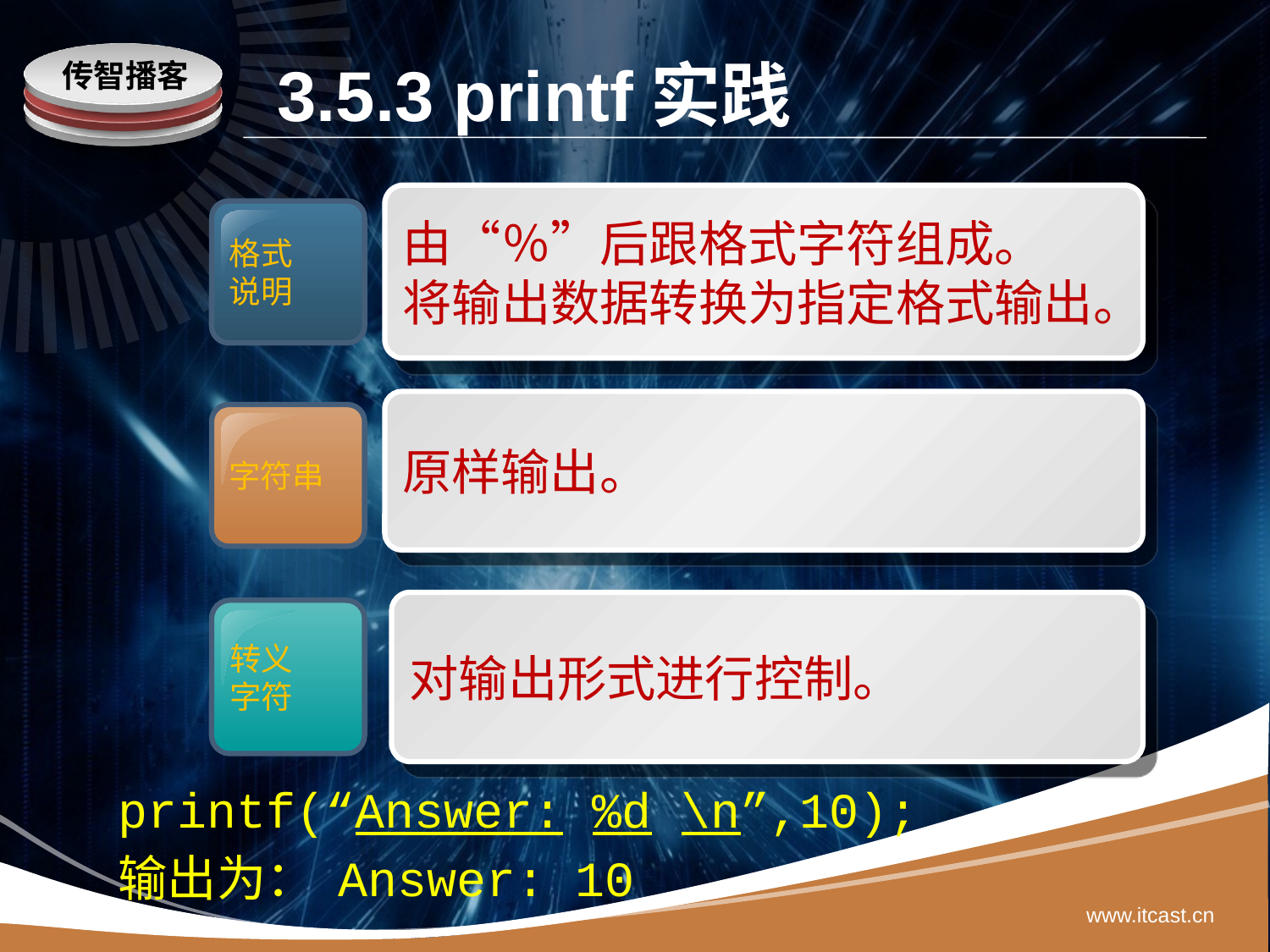

# 3.5.3 printf实践

由“％”后跟格式字符组成。
将输出数据转换为指定格式输出。
格式
说明

原样输出。
字符串

对输出形式进行控制。
转义
字符

printf(“Answer: %d \n”,10);
输出为： Answer: 10
www.itcast.cn